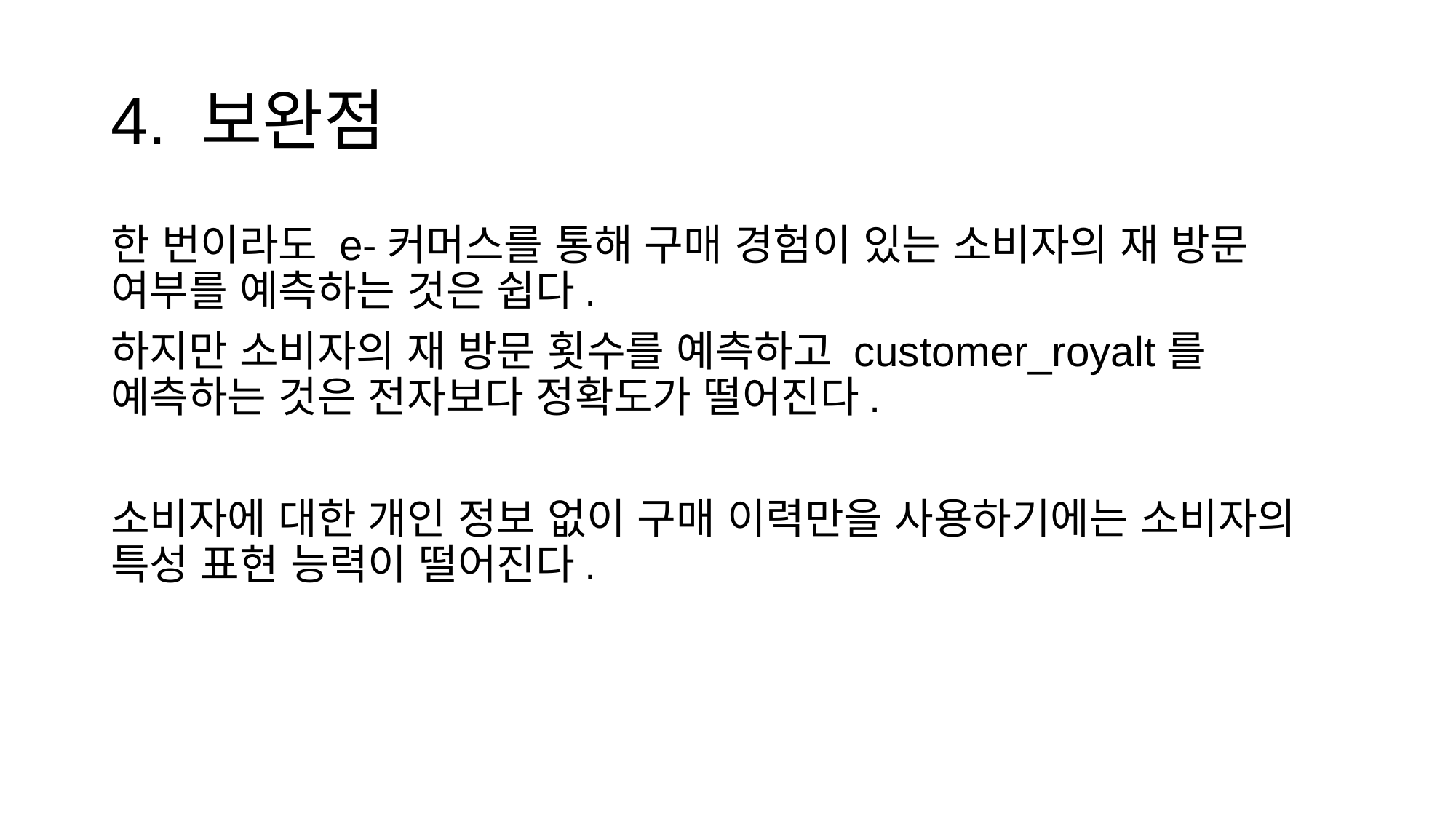

# 4. 보완점
한 번이라도 e-커머스를 통해 구매 경험이 있는 소비자의 재 방문 여부를 예측하는 것은 쉽다.
하지만 소비자의 재 방문 횟수를 예측하고 customer_royalt를 예측하는 것은 전자보다 정확도가 떨어진다.

소비자에 대한 개인 정보 없이 구매 이력만을 사용하기에는 소비자의 특성 표현 능력이 떨어진다.